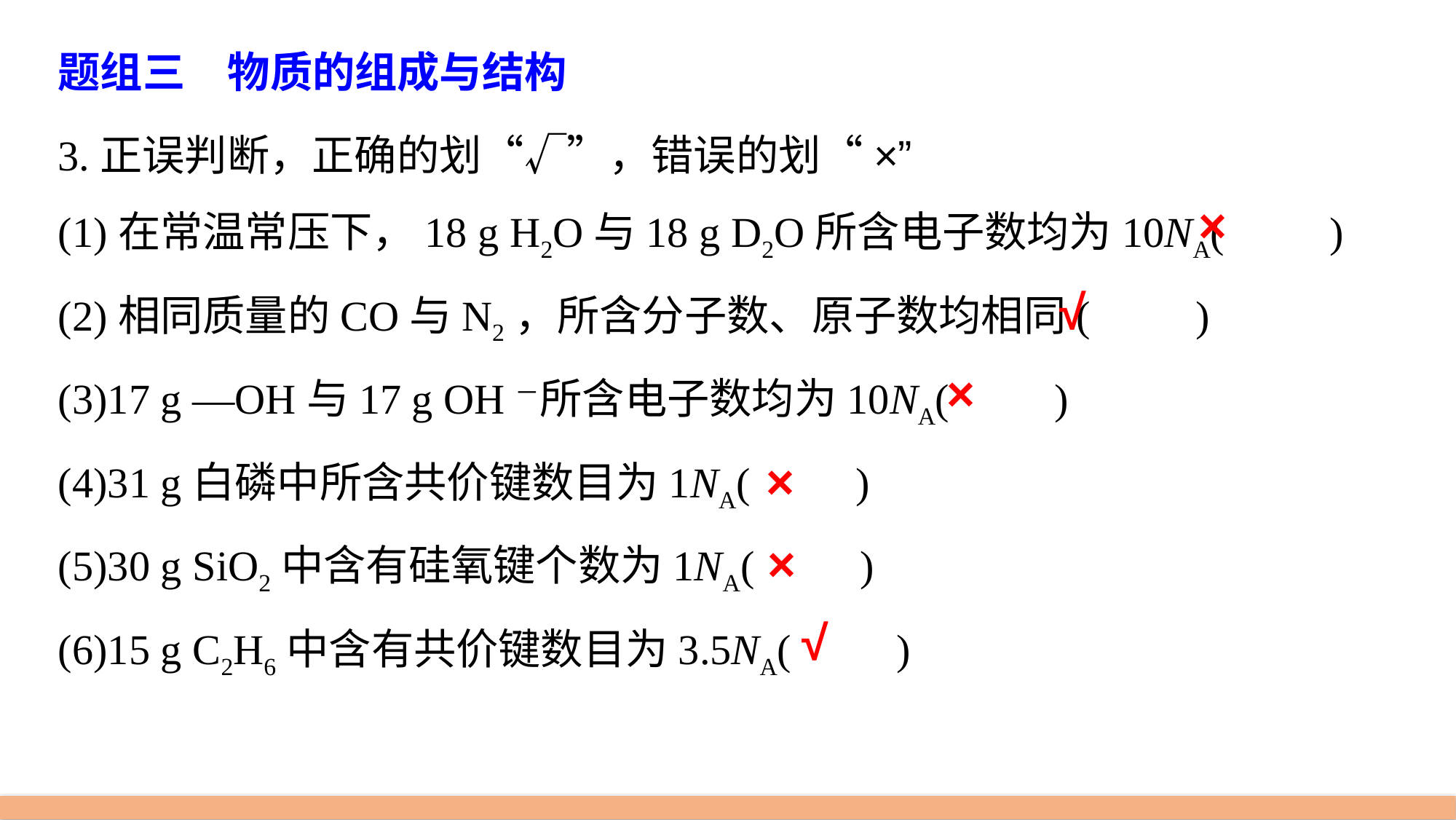

题组三　物质的组成与结构
3.正误判断，正确的划“√”，错误的划“×”
(1)在常温常压下，18 g H2O与18 g D2O所含电子数均为10NA(　　)
(2)相同质量的CO与N2，所含分子数、原子数均相同(　　)
(3)17 g —OH与17 g OH－所含电子数均为10NA(　　)
(4)31 g白磷中所含共价键数目为1NA(　　)
(5)30 g SiO2中含有硅氧键个数为1NA(　　)
(6)15 g C2H6中含有共价键数目为3.5NA(　　)
×
√
×
×
×
√